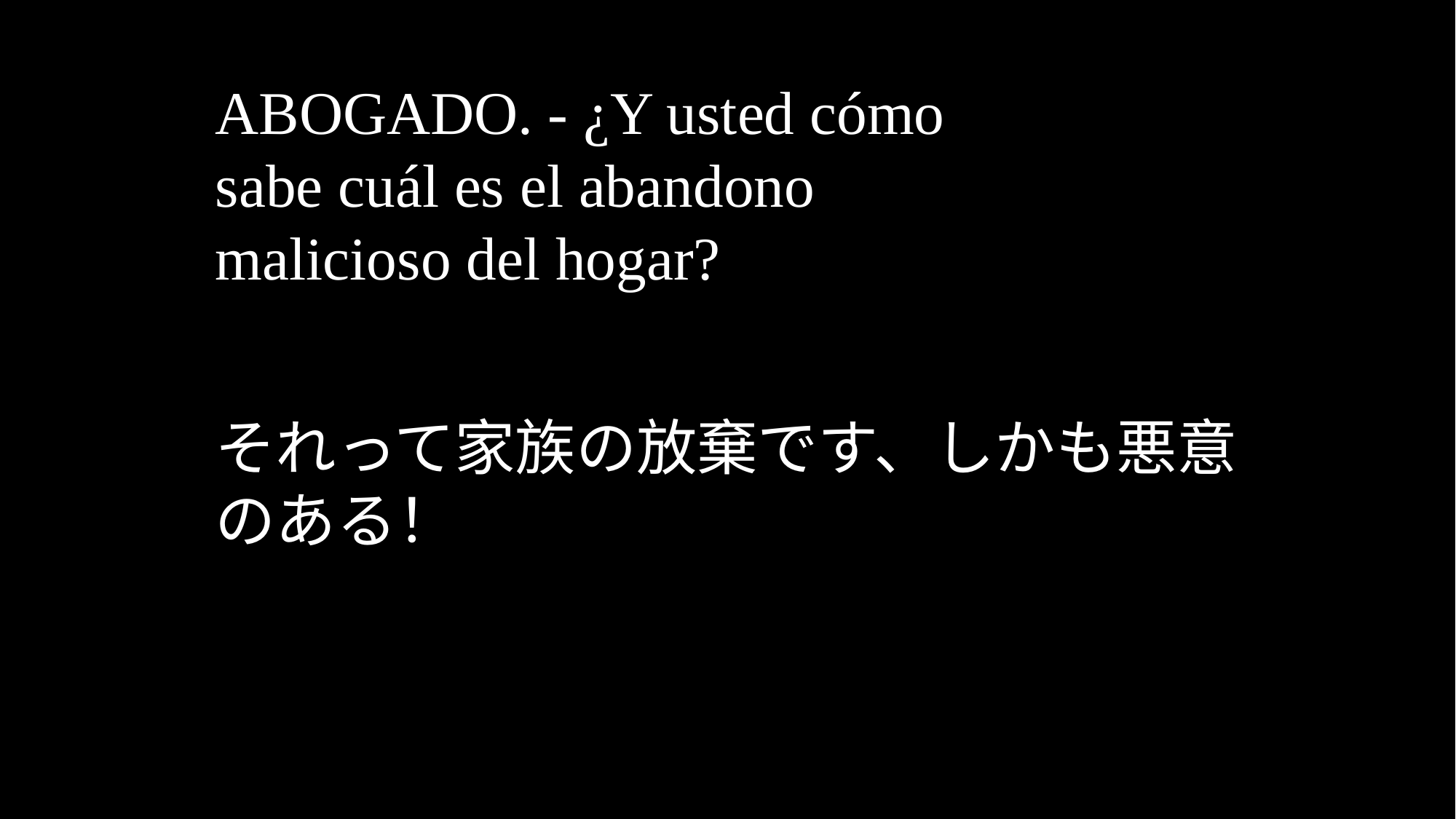

ABOGADO. - ¿Y usted cómo sabe cuál es el abandono malicioso del hogar?

それって家族の放棄です、しかも悪意のある！